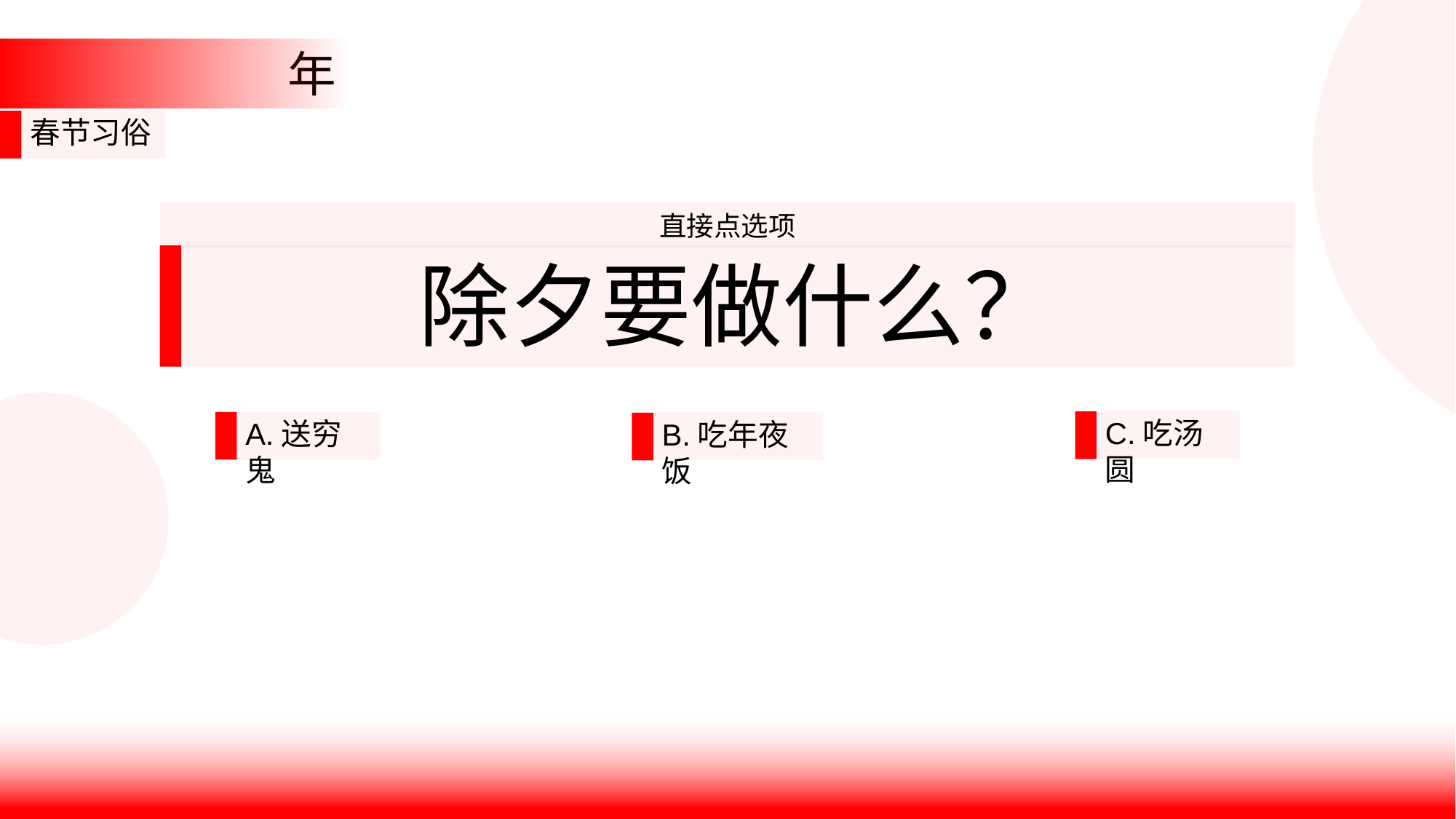

年

春节习俗

直接点选项
除夕要做什么？

C.吃汤圆

A.送穷鬼

B.吃年夜饭